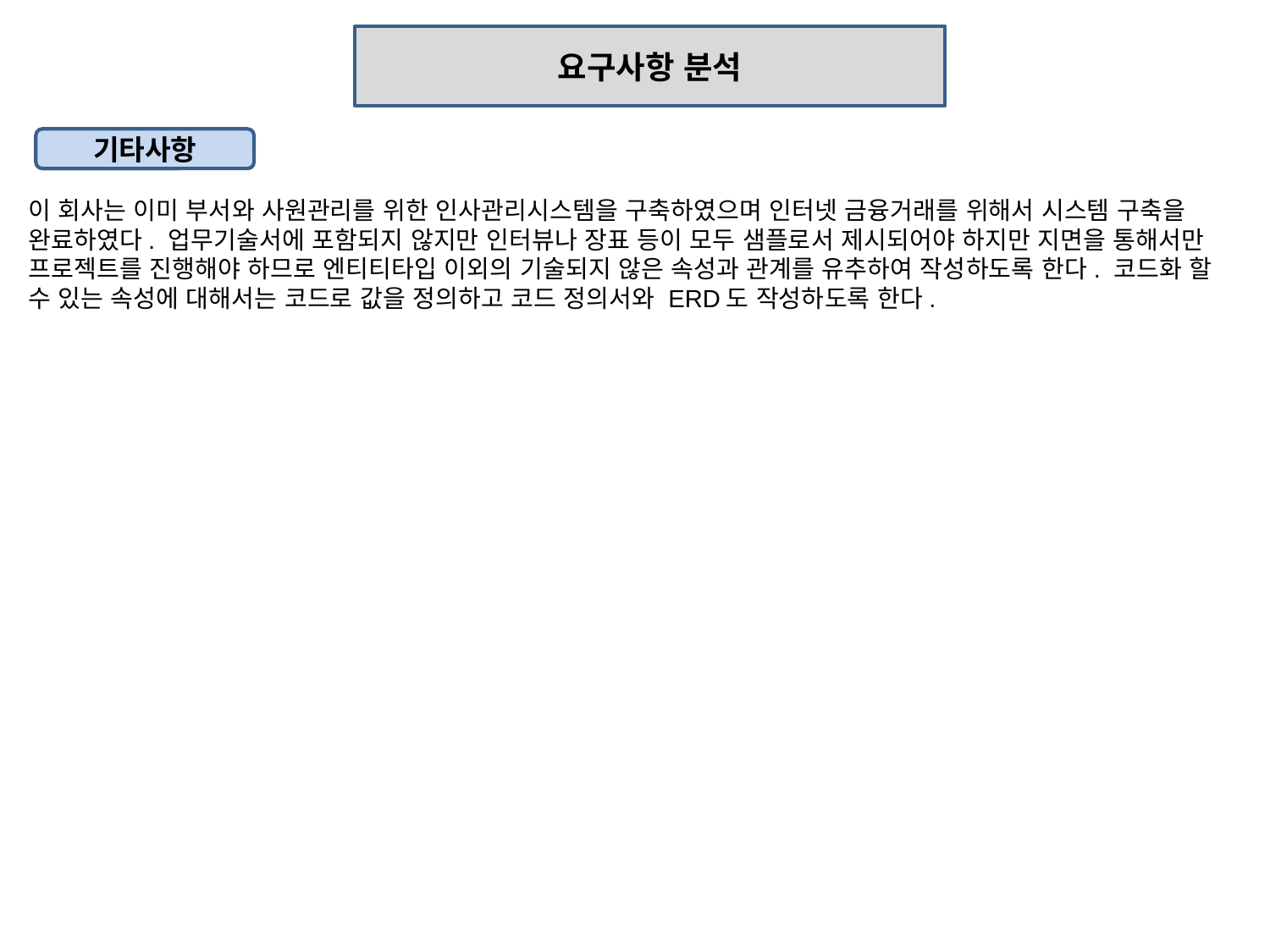

요구사항 분석
기타사항
이 회사는 이미 부서와 사원관리를 위한 인사관리시스템을 구축하였으며 인터넷 금융거래를 위해서 시스템 구축을 완료하였다. 업무기술서에 포함되지 않지만 인터뷰나 장표 등이 모두 샘플로서 제시되어야 하지만 지면을 통해서만 프로젝트를 진행해야 하므로 엔티티타입 이외의 기술되지 않은 속성과 관계를 유추하여 작성하도록 한다. 코드화 할 수 있는 속성에 대해서는 코드로 값을 정의하고 코드 정의서와 ERD도 작성하도록 한다.